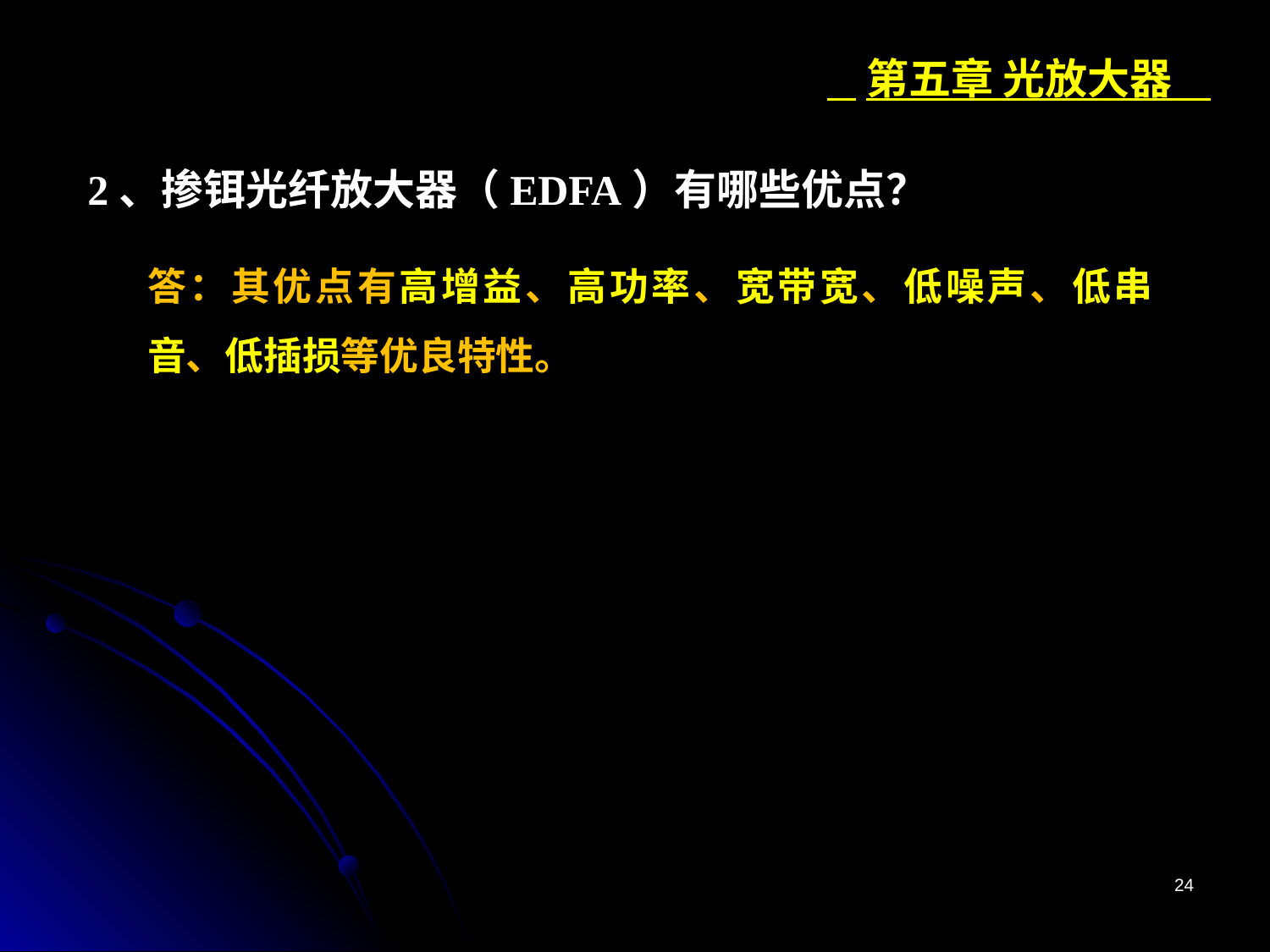

第五章 光放大器
2、掺铒光纤放大器（EDFA）有哪些优点？
答：其优点有高增益、高功率、宽带宽、低噪声、低串音、低插损等优良特性。

24